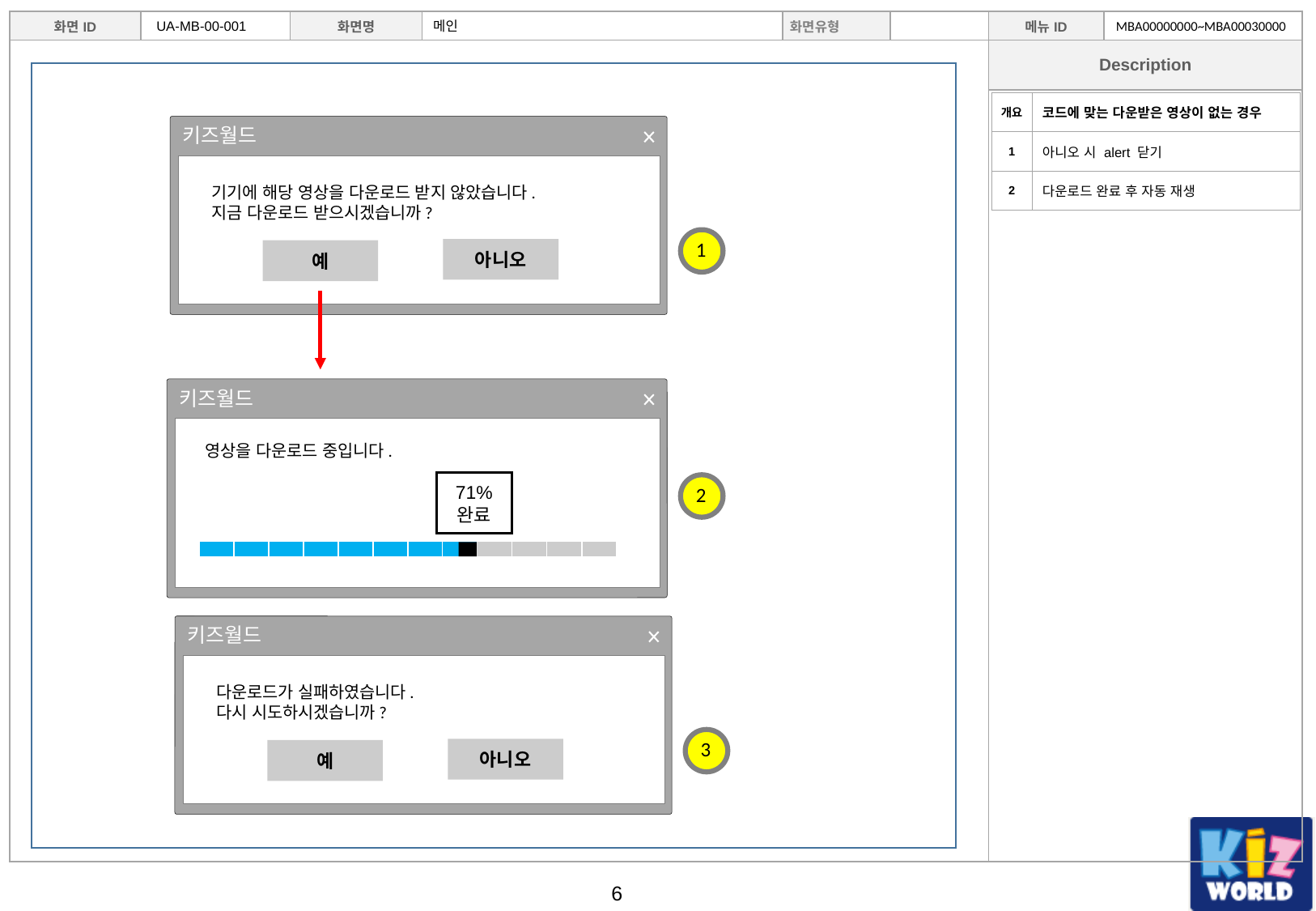

MBA00000000~MBA00030000
UA-MB-00-001
메인

| 개요 | 코드에 맞는 다운받은 영상이 없는 경우 |
| --- | --- |
| 1 | 아니오 시 alert 닫기 |
| 2 | 다운로드 완료 후 자동 재생 |
키즈월드

기기에 해당 영상을 다운로드 받지 않았습니다.
지금 다운로드 받으시겠습니까?

1
아니오
예
키즈월드

영상을 다운로드 중입니다.
71% 완료

2
키즈월드

다운로드가 실패하였습니다.
다시 시도하시겠습니까?

3
아니오
예